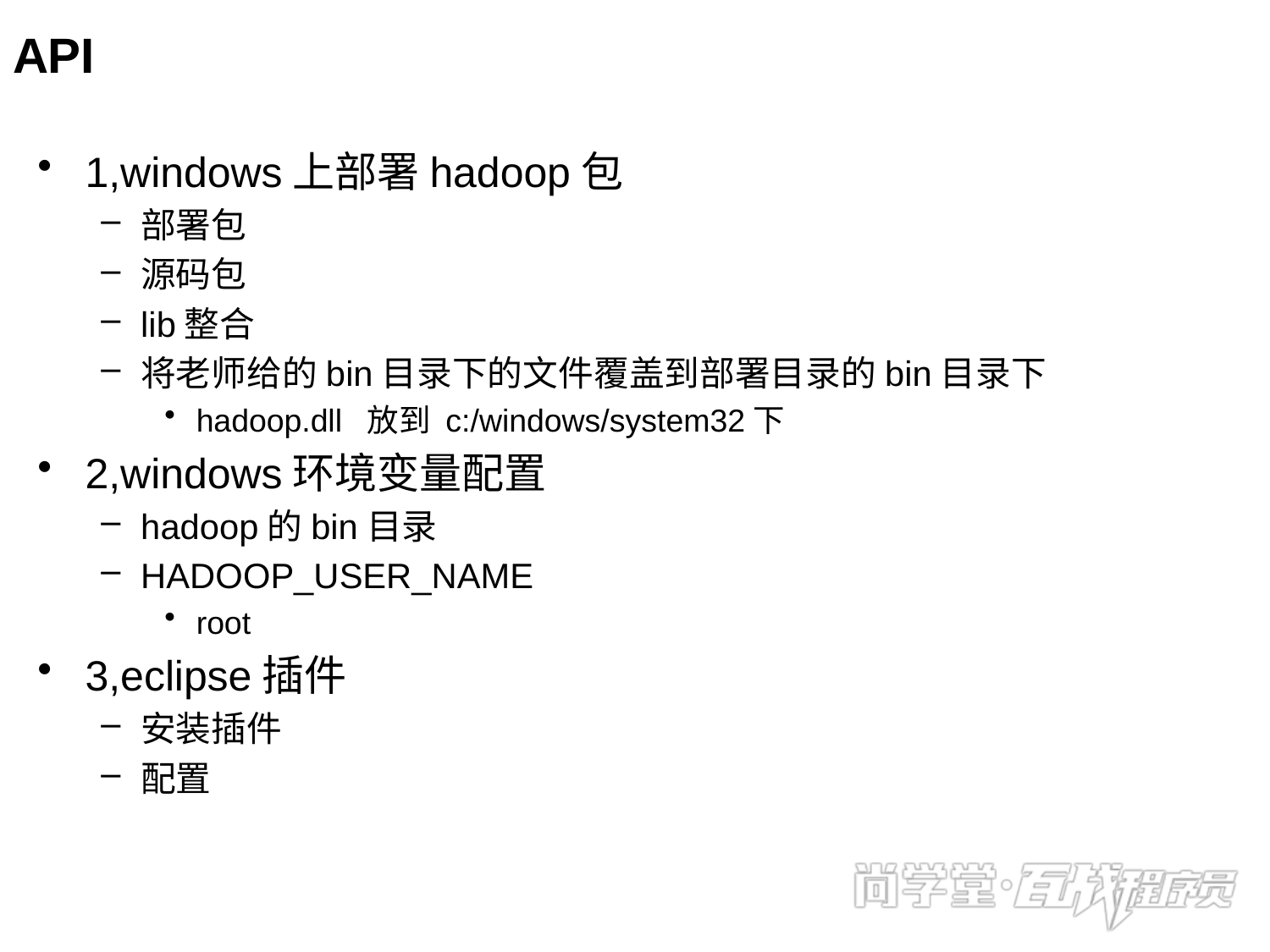

# API
1,windows上部署hadoop包
部署包
源码包
lib整合
将老师给的bin目录下的文件覆盖到部署目录的bin目录下
hadoop.dll  放到 c:/windows/system32下
2,windows环境变量配置
hadoop的bin目录
HADOOP_USER_NAME
root
3,eclipse插件
安装插件
配置